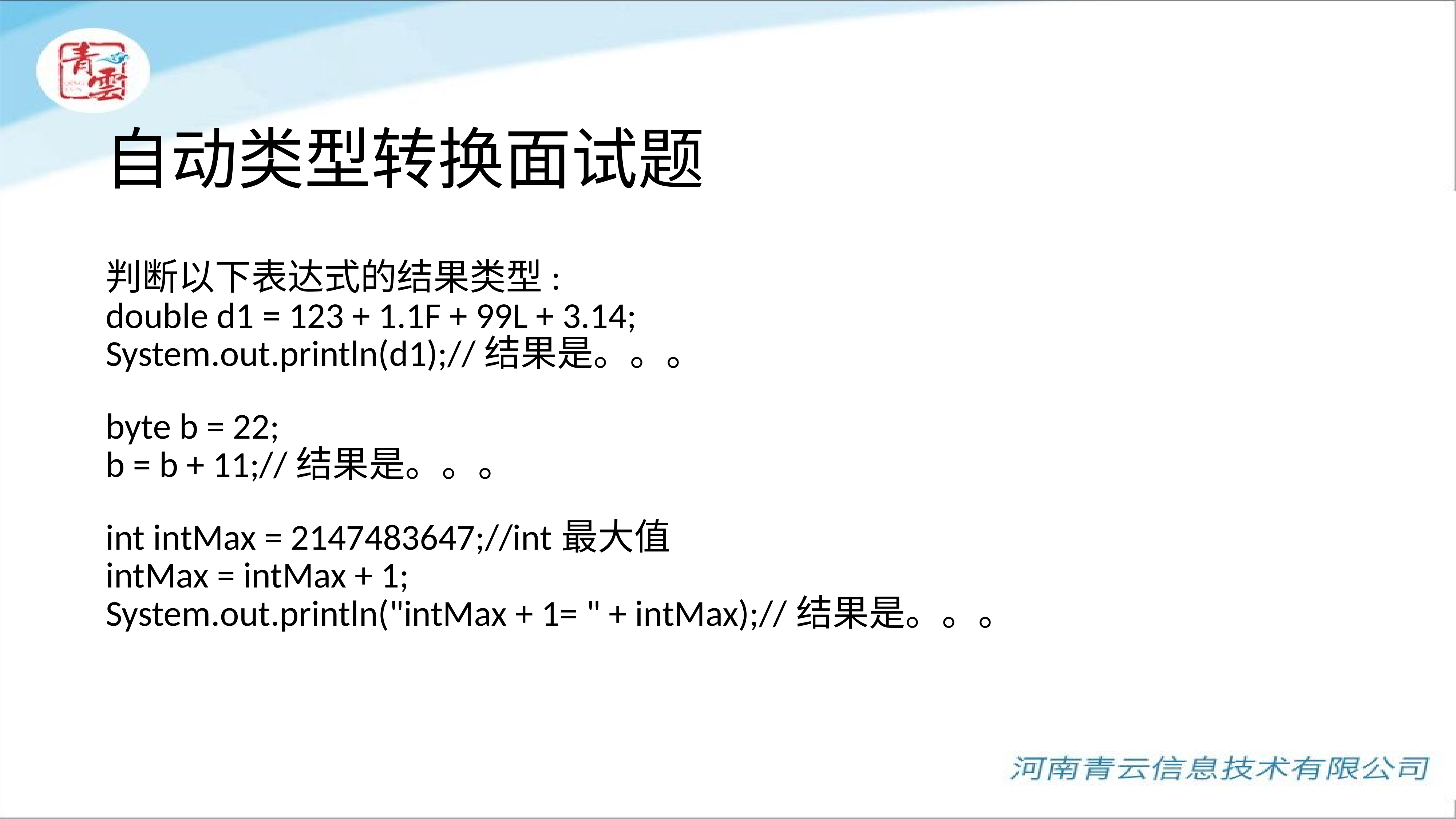

# 自动类型转换面试题
判断以下表达式的结果类型:
double d1 = 123 + 1.1F + 99L + 3.14;
System.out.println(d1);//结果是。。。

byte b = 22;
b = b + 11;//结果是。。。

int intMax = 2147483647;//int最大值
intMax = intMax + 1;
System.out.println("intMax + 1= " + intMax);//结果是。。。